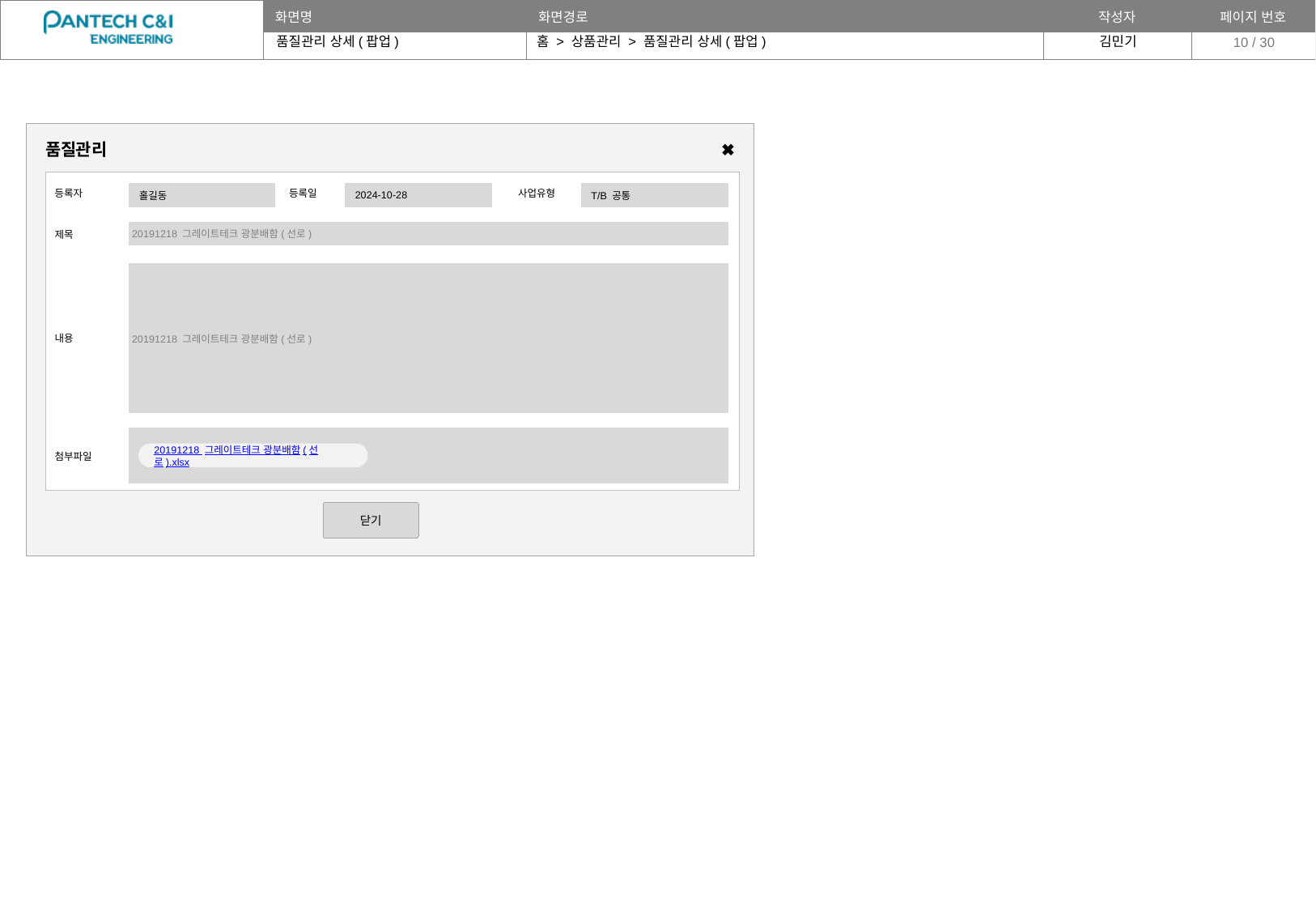

품질관리 상세(팝업)
홈 > 상품관리 > 품질관리 상세(팝업)
10 / 30

품질관리
✖
| 등록자 |  | 등록일 |  | 사업유형 |  |
| --- | --- | --- | --- | --- | --- |
| 제목 |  |  |  |  |  |
| 내용 |  |  |  |  |  |
| 첨부파일 |  |  |  |  |  |
| 홀길동 |
| --- |
| 2024-10-28 |
| --- |
| T/B 공통 |
| --- |
| 20191218 그레이트테크 광분배함(선로) |
| --- |
| 20191218 그레이트테크 광분배함(선로) |
| --- |
|  |
| --- |
20191218 그레이트테크 광분배함(선로).xlsx
닫기